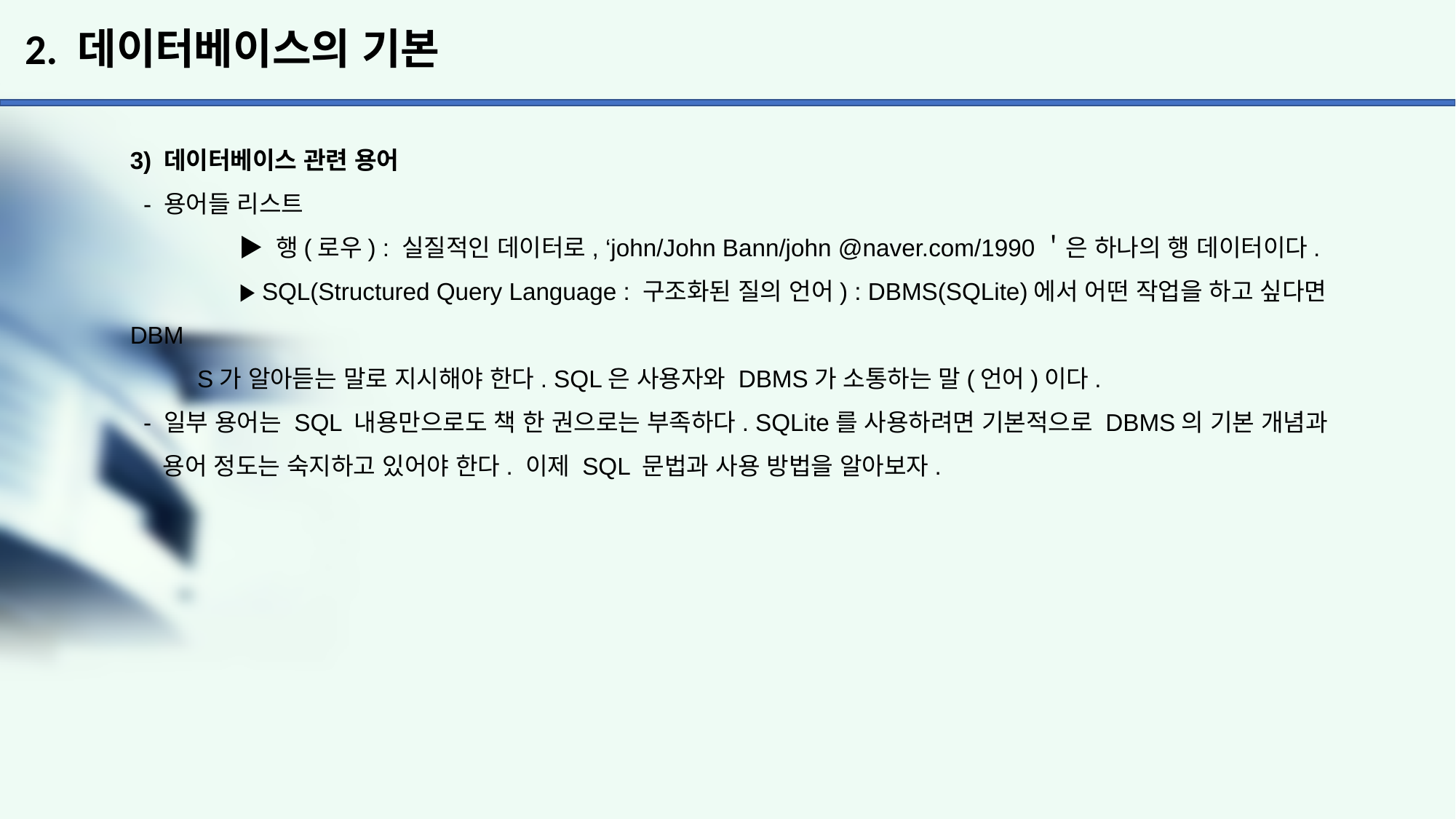

# 2. 데이터베이스의 기본
3) 데이터베이스 관련 용어
  - 용어들 리스트
	▶ 행(로우) : 실질적인 데이터로, ‘john/John Bann/john @naver.com/1990＇은 하나의 행 데이터이다.
	▶ SQL(Structured Query Language : 구조화된 질의 언어) : DBMS(SQLite)에서 어떤 작업을 하고 싶다면 DBM
          S가 알아듣는 말로 지시해야 한다. SQL은 사용자와 DBMS가 소통하는 말(언어)이다.
  - 일부 용어는 SQL 내용만으로도 책 한 권으로는 부족하다. SQLite를 사용하려면 기본적으로 DBMS의 기본 개념과
    용어 정도는 숙지하고 있어야 한다. 이제 SQL 문법과 사용 방법을 알아보자.